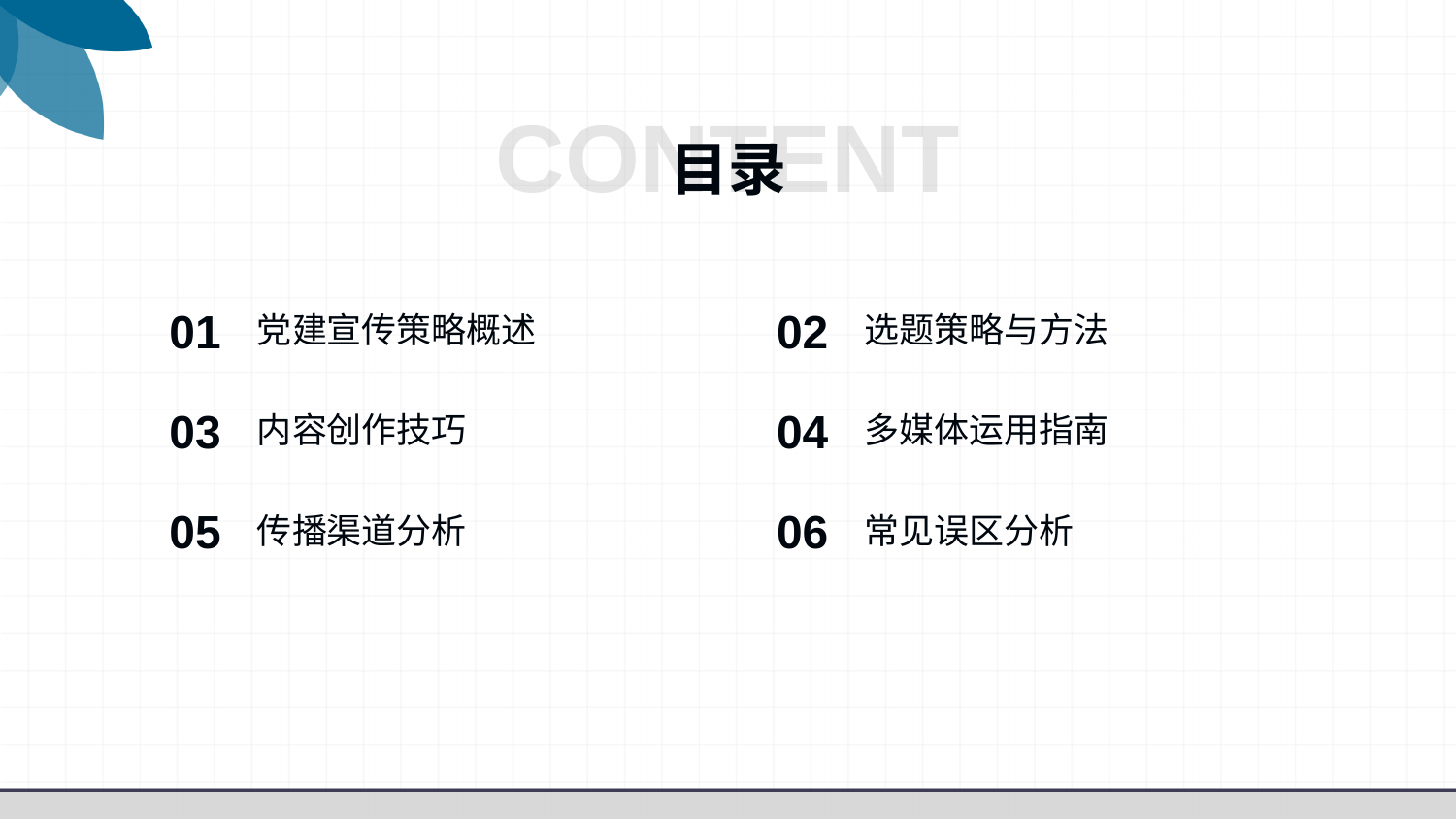

CONTENT
目录
01
02
党建宣传策略概述
选题策略与方法
03
04
内容创作技巧
多媒体运用指南
05
06
传播渠道分析
常见误区分析